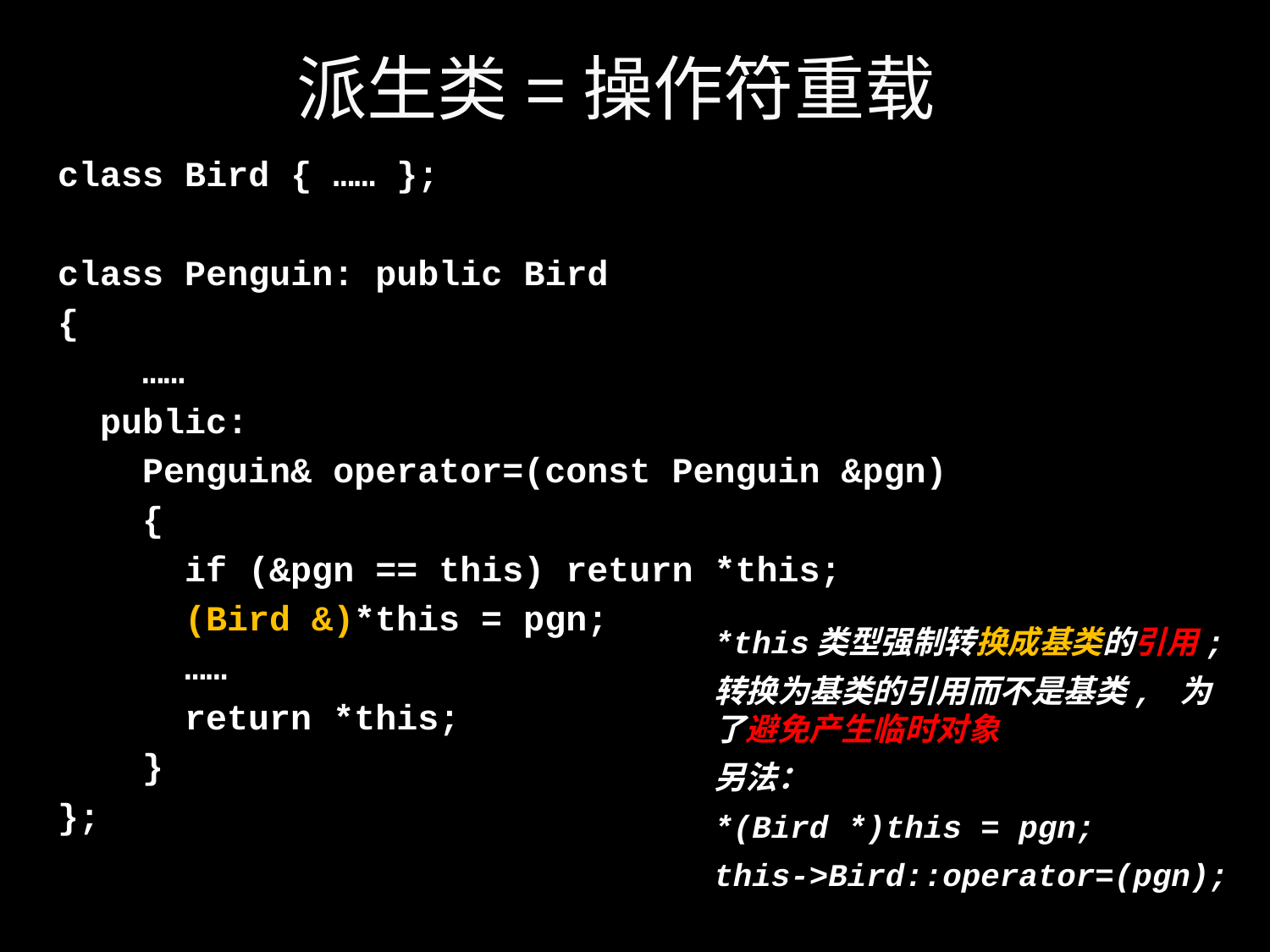

# 派生类=操作符重载

class Bird { …… };

class Penguin: public Bird
{
    ……
  public:
    Penguin& operator=(const Penguin &pgn)
    {
      if (&pgn == this) return *this;
      (Bird &)*this = pgn;
      ……
      return *this;
    }
};
*this类型强制转换成基类的引用;
转换为基类的引用而不是基类, 为了避免产生临时对象
另法：
*(Bird *)this = pgn;
this->Bird::operator=(pgn);